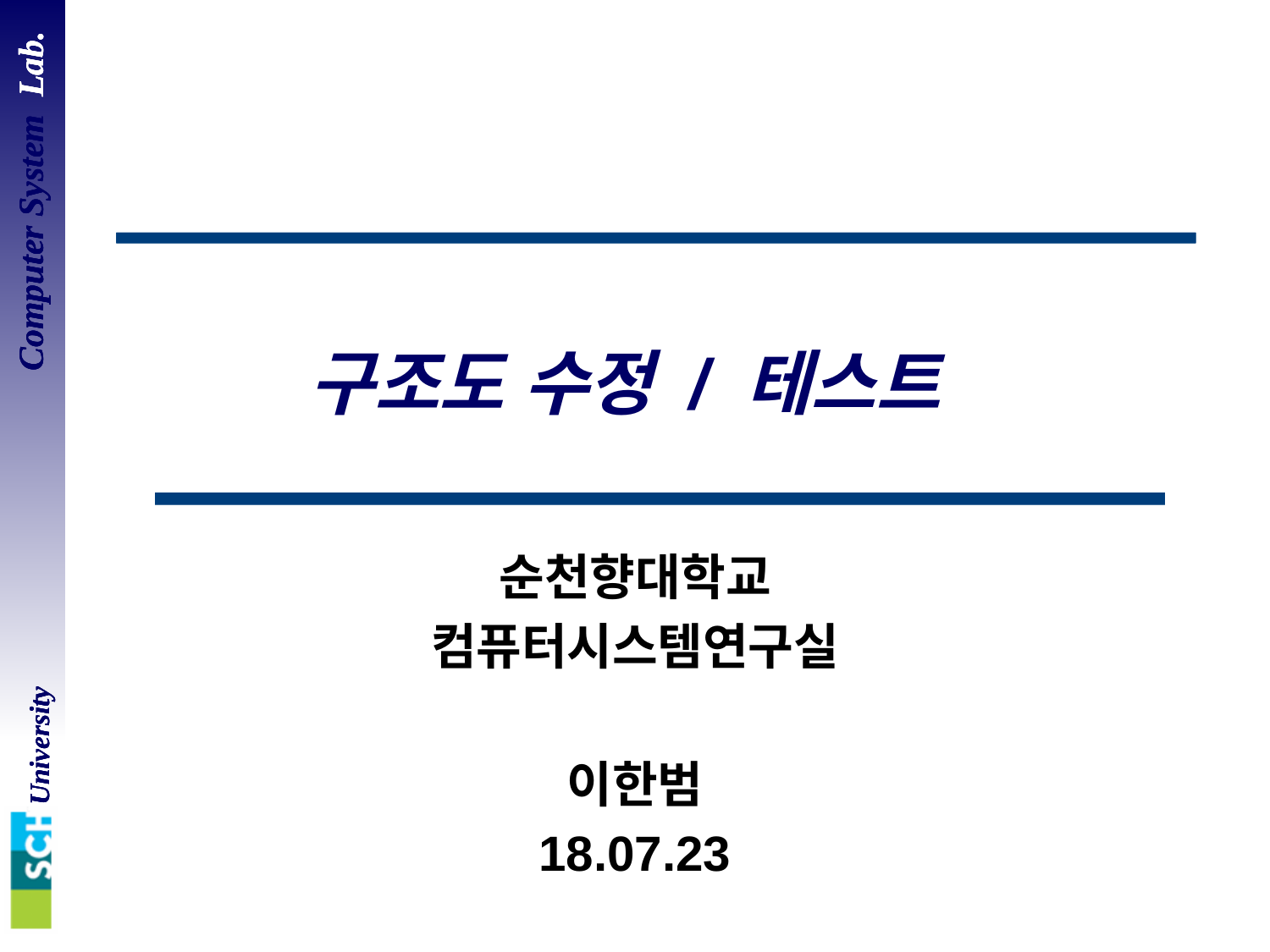

# 구조도 수정 / 테스트
순천향대학교
컴퓨터시스템연구실

이한범
18.07.23